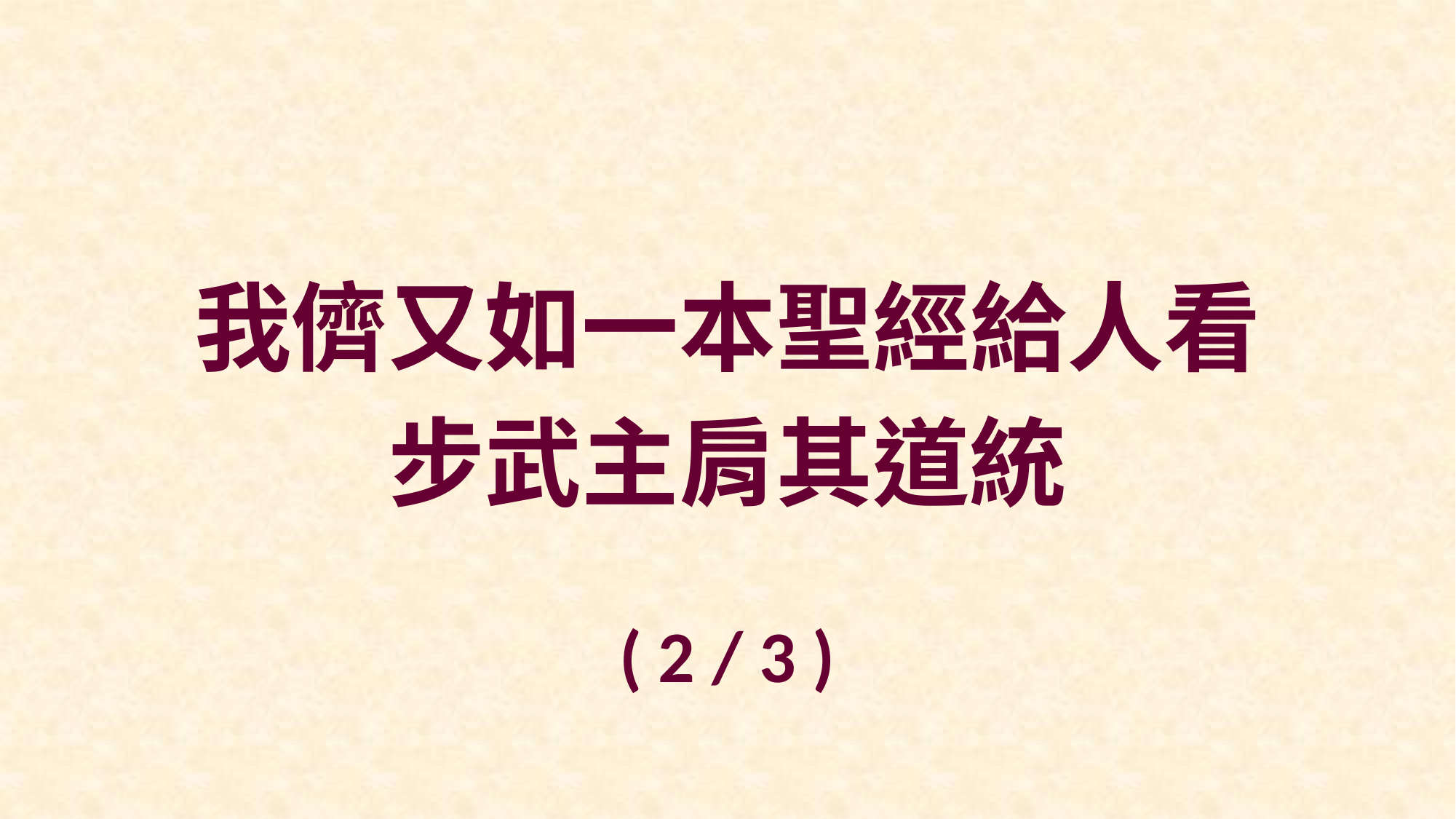

我儕又如一本聖經給人看
步武主肩其道統
( 2 / 3 )